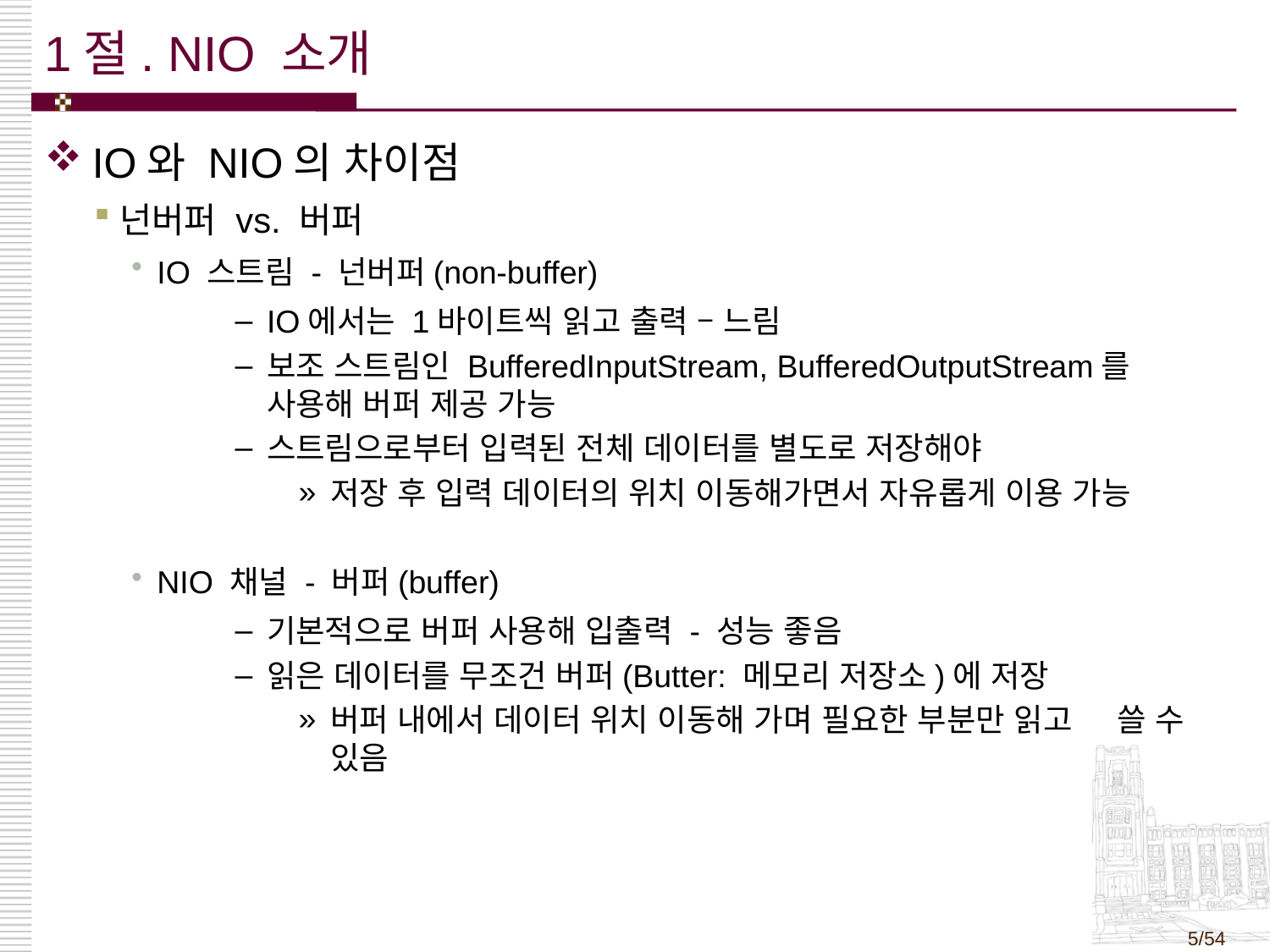

# 1절. NIO 소개
IO와 NIO의 차이점
넌버퍼 vs. 버퍼
IO 스트림 - 넌버퍼(non-buffer)
IO에서는 1바이트씩 읽고 출력 – 느림
보조 스트림인 BufferedInputStream, BufferedOutputStream를 사용해 버퍼 제공 가능
스트림으로부터 입력된 전체 데이터를 별도로 저장해야
저장 후 입력 데이터의 위치 이동해가면서 자유롭게 이용 가능

NIO 채널 - 버퍼(buffer)
기본적으로 버퍼 사용해 입출력 - 성능 좋음
읽은 데이터를 무조건 버퍼(Butter: 메모리 저장소)에 저장
버퍼 내에서 데이터 위치 이동해 가며 필요한 부분만 읽고     쓸 수 있음